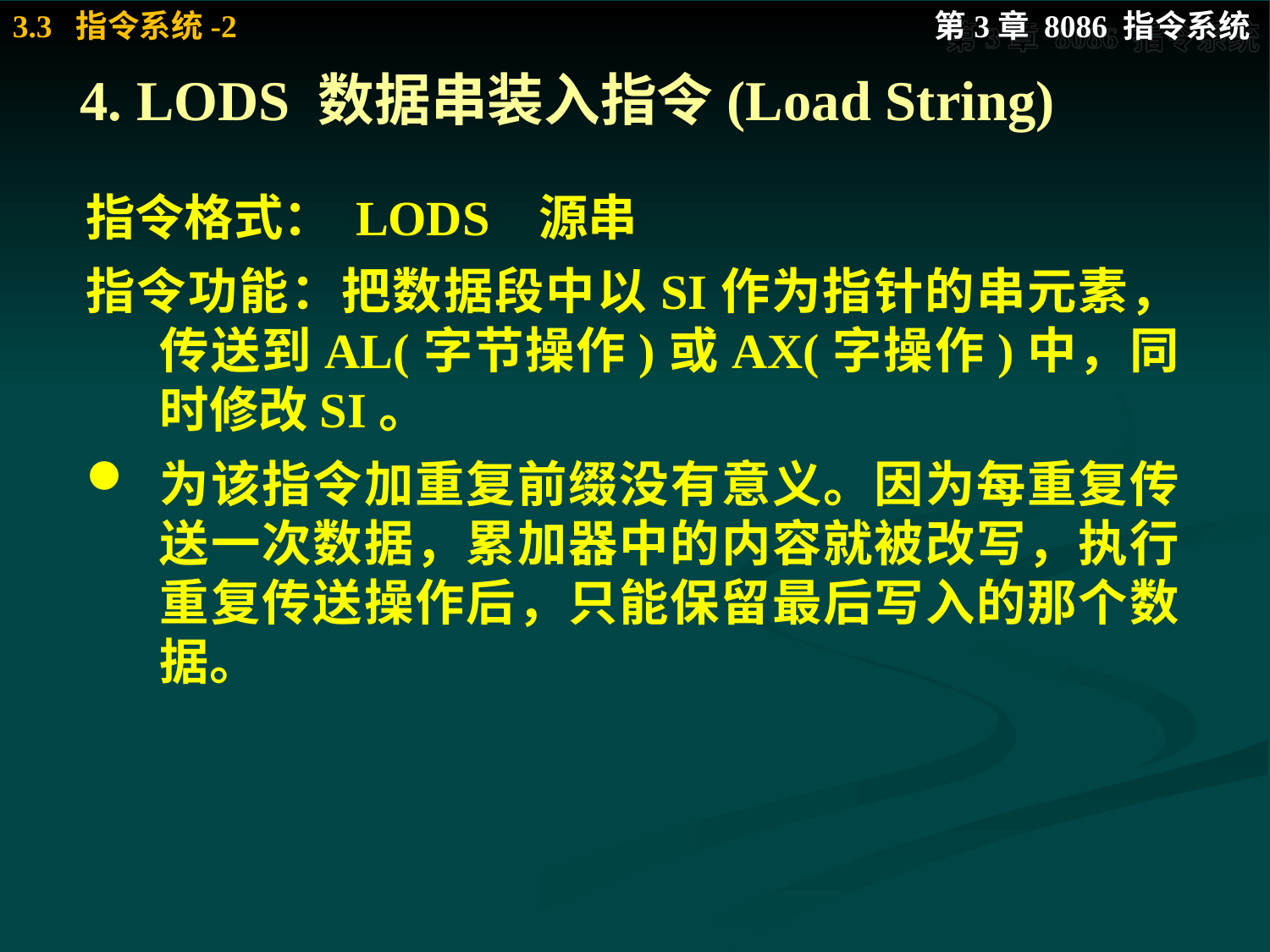

# 4. LODS 数据串装入指令(Load String)
指令格式： LODS   源串
指令功能：把数据段中以SI作为指针的串元素，传送到AL(字节操作)或AX(字操作)中，同时修改SI。
为该指令加重复前缀没有意义。因为每重复传送一次数据，累加器中的内容就被改写，执行重复传送操作后，只能保留最后写入的那个数据。